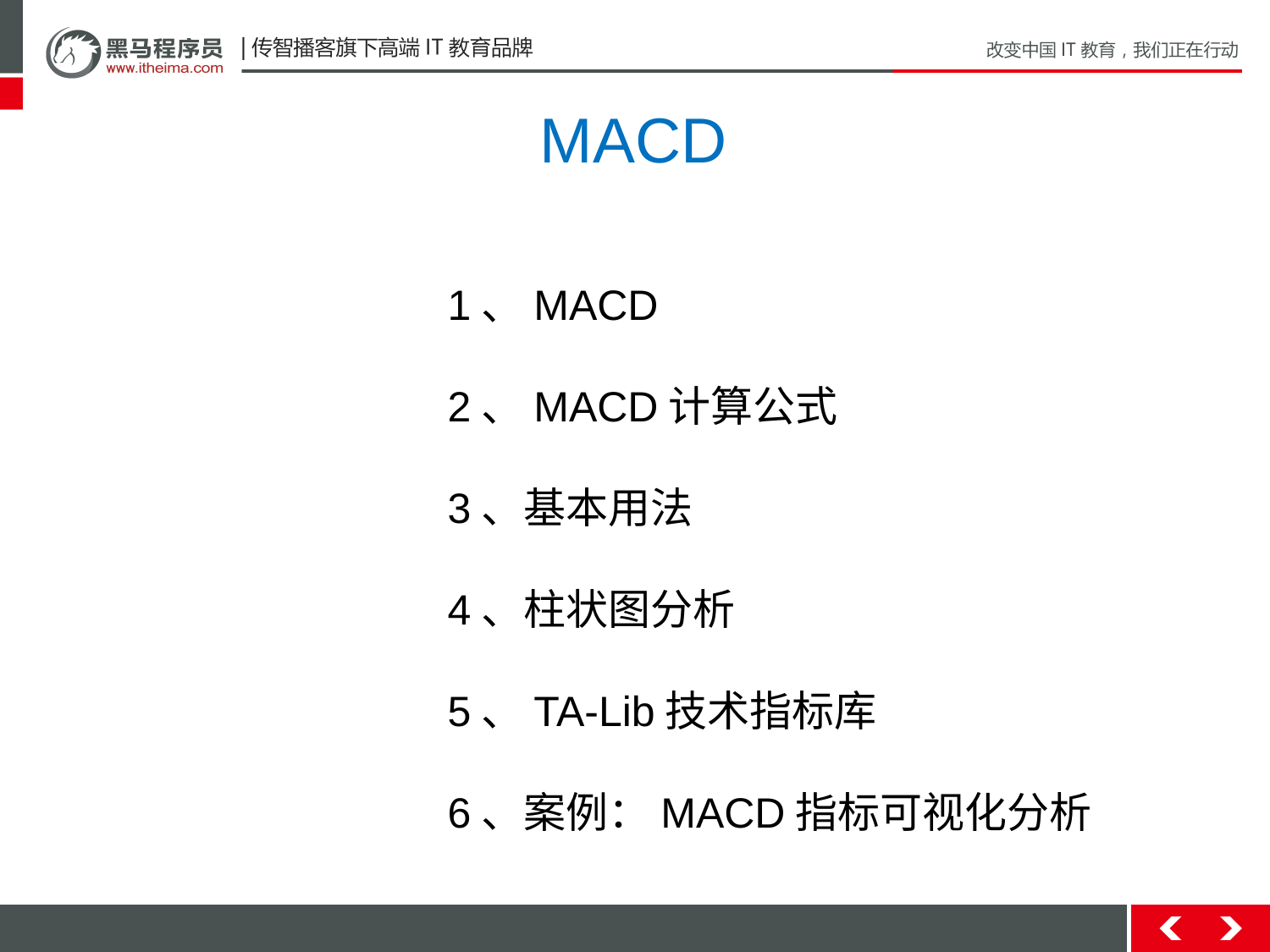

# MACD
1、MACD

2、MACD计算公式

3、基本用法

4、柱状图分析

5、TA-Lib技术指标库

6、案例：MACD指标可视化分析